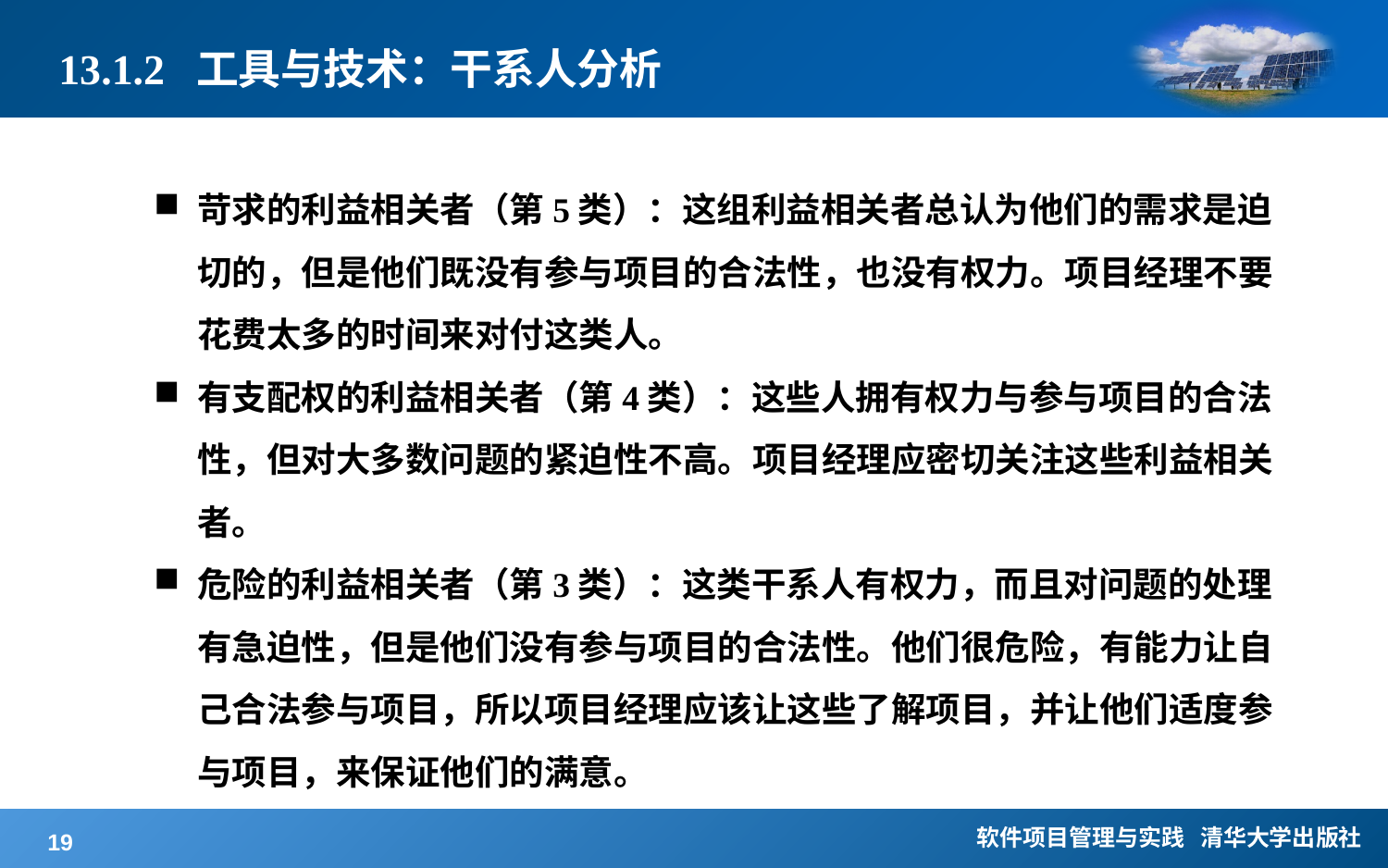

# 13.1.2  工具与技术：干系人分析
苛求的利益相关者（第5类）：这组利益相关者总认为他们的需求是迫切的，但是他们既没有参与项目的合法性，也没有权力。项目经理不要花费太多的时间来对付这类人。
有支配权的利益相关者（第4类）：这些人拥有权力与参与项目的合法性，但对大多数问题的紧迫性不高。项目经理应密切关注这些利益相关者。
危险的利益相关者（第3类）：这类干系人有权力，而且对问题的处理有急迫性，但是他们没有参与项目的合法性。他们很危险，有能力让自己合法参与项目，所以项目经理应该让这些了解项目，并让他们适度参与项目，来保证他们的满意。